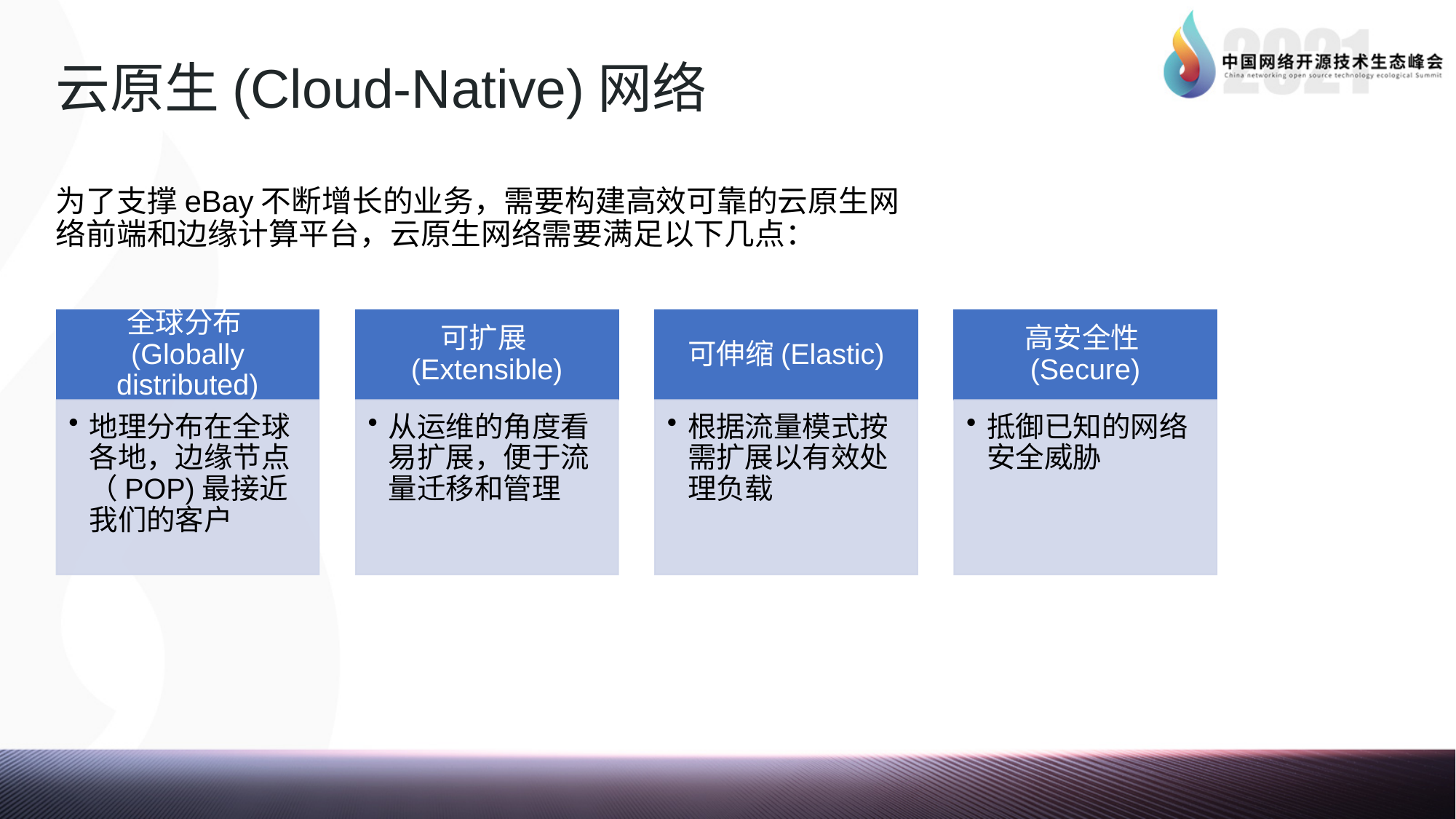

云原生(Cloud-Native)网络
全球分布(Globally distributed)
地理分布在全球各地，边缘节点（POP)最接近我们的客户
可扩展(Extensible)
从运维的角度看易扩展，便于流量迁移和管理
可伸缩(Elastic)
根据流量模式按需扩展以有效处理负载
高安全性(Secure)
抵御已知的网络安全威胁
为了支撑eBay不断增长的业务，需要构建高效可靠的云原生网络前端和边缘计算平台，云原生网络需要满足以下几点：